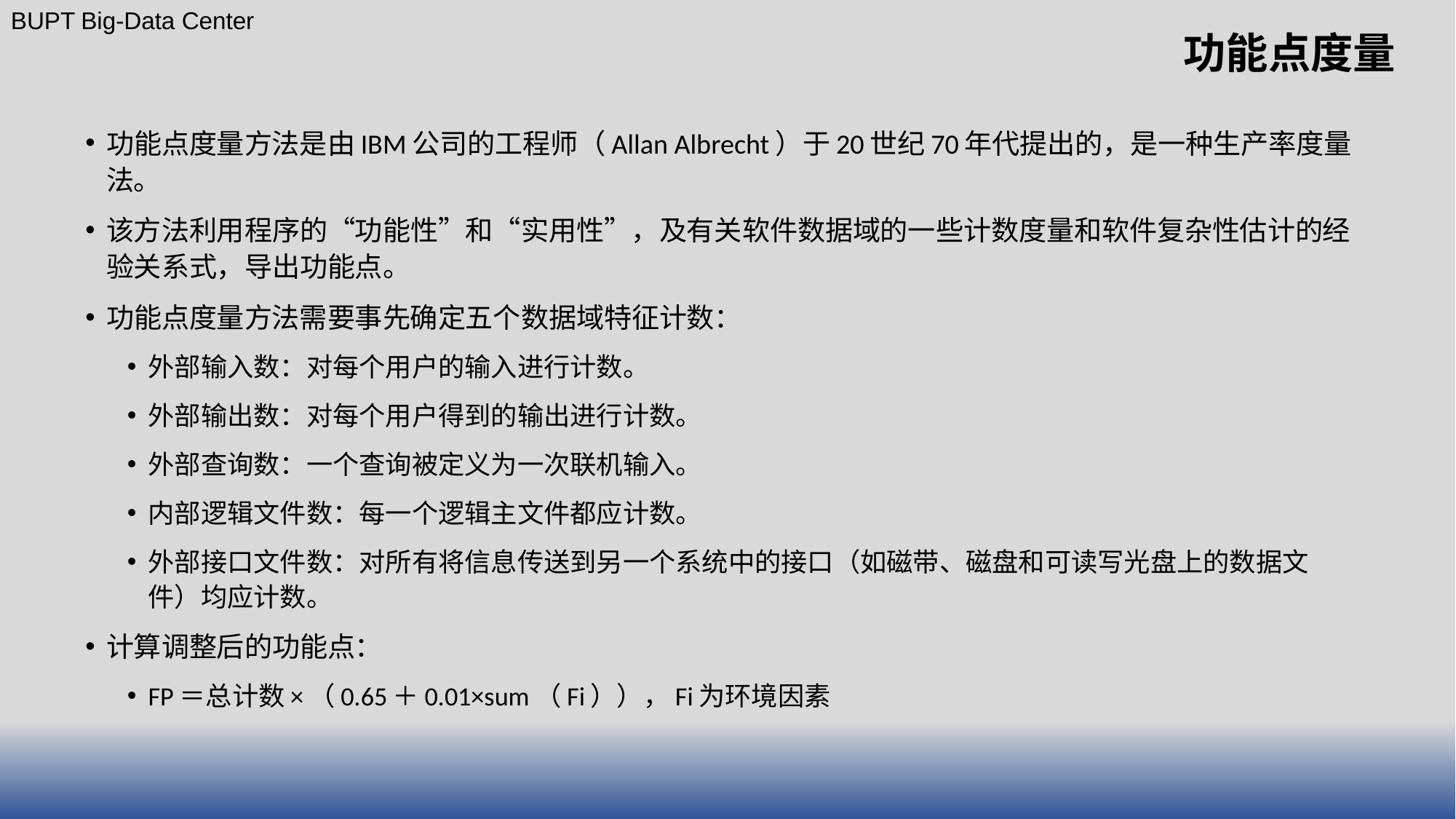

# 功能点度量
功能点度量方法是由IBM公司的工程师（Allan Albrecht）于20世纪70年代提出的，是一种生产率度量法。
该方法利用程序的“功能性”和“实用性”，及有关软件数据域的一些计数度量和软件复杂性估计的经验关系式，导出功能点。
功能点度量方法需要事先确定五个数据域特征计数：
外部输入数：对每个用户的输入进行计数。
外部输出数：对每个用户得到的输出进行计数。
外部查询数：一个查询被定义为一次联机输入。
内部逻辑文件数：每一个逻辑主文件都应计数。
外部接口文件数：对所有将信息传送到另一个系统中的接口（如磁带、磁盘和可读写光盘上的数据文件）均应计数。
计算调整后的功能点：
FP＝总计数×（0.65＋0.01×sum（Fi）），Fi为环境因素